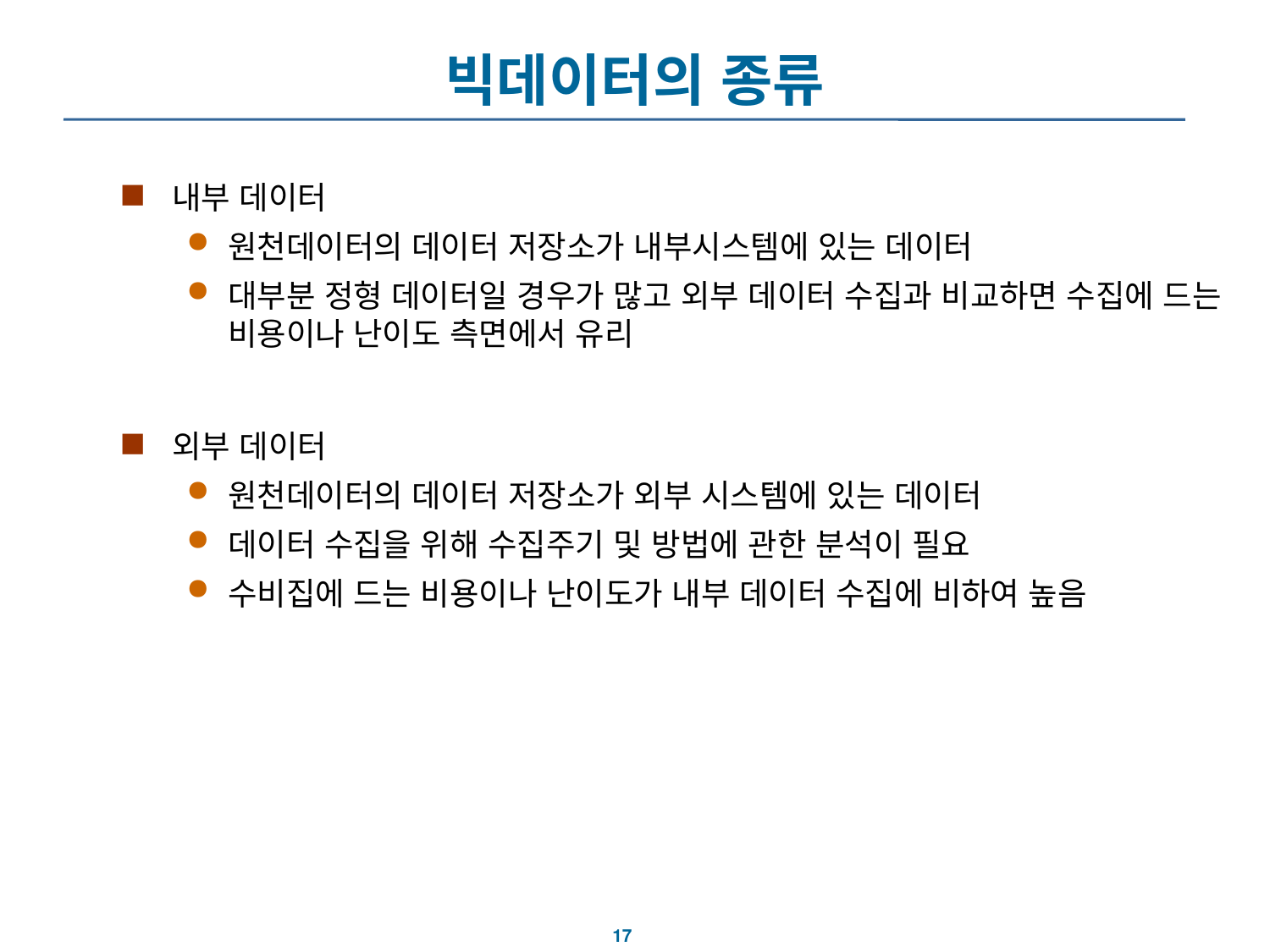

# 빅데이터의 종류
내부 데이터
원천데이터의 데이터 저장소가 내부시스템에 있는 데이터
대부분 정형 데이터일 경우가 많고 외부 데이터 수집과 비교하면 수집에 드는 비용이나 난이도 측면에서 유리

외부 데이터
원천데이터의 데이터 저장소가 외부 시스템에 있는 데이터
데이터 수집을 위해 수집주기 및 방법에 관한 분석이 필요
수비집에 드는 비용이나 난이도가 내부 데이터 수집에 비하여 높음